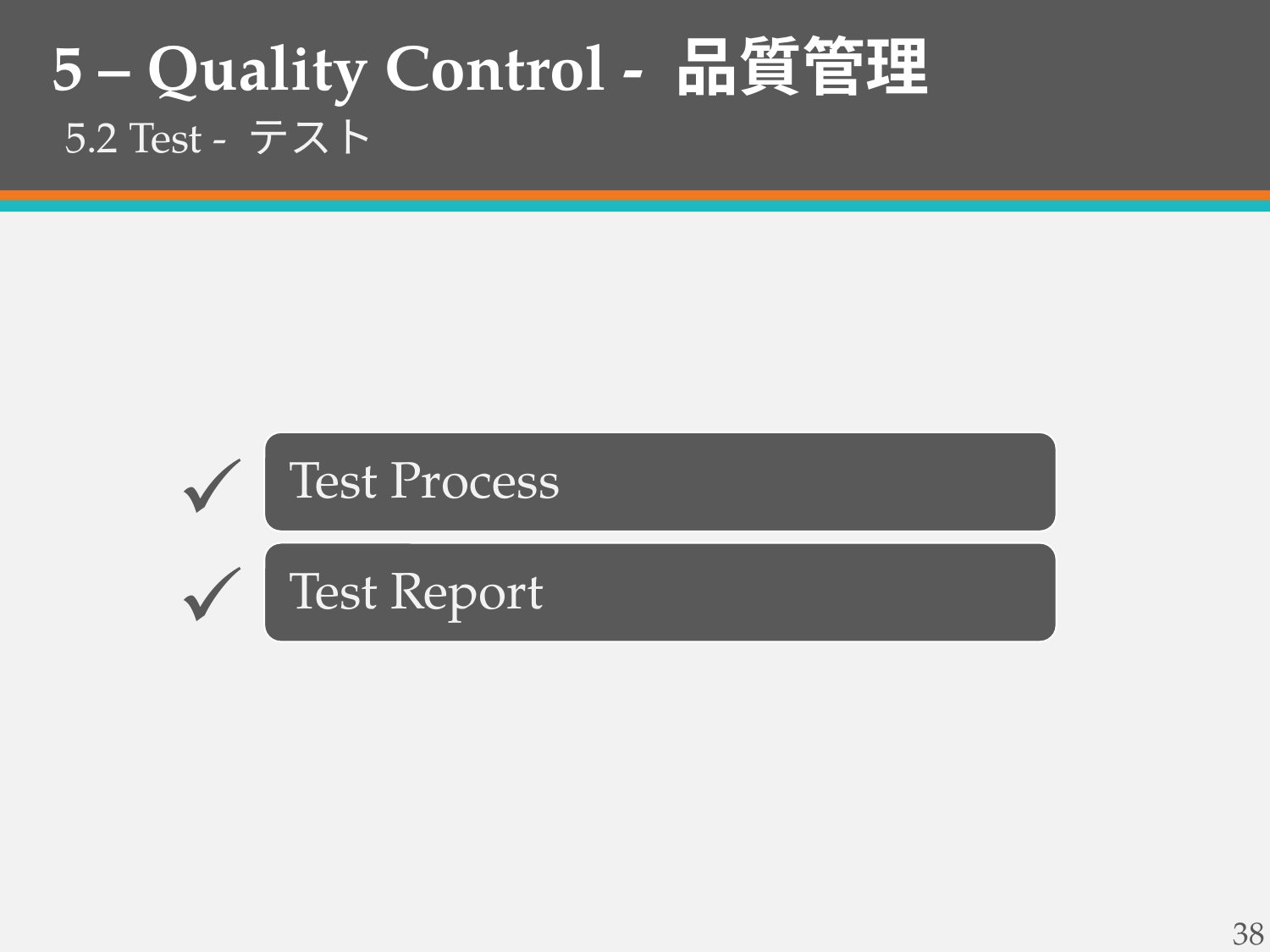

5 – Quality Control - 品質管理
5.2 Test - テスト
Test Process
Test Report

38